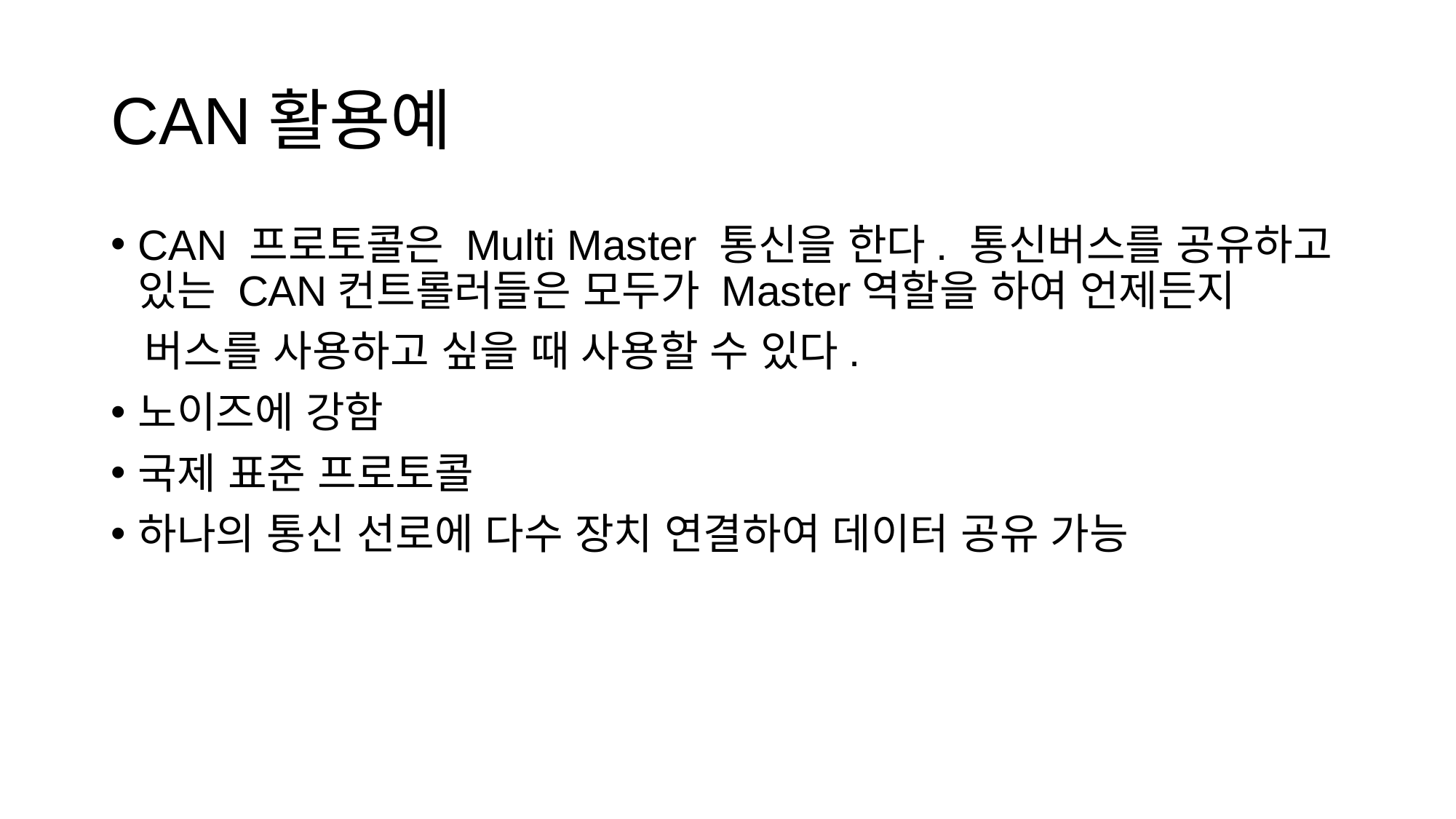

# CAN활용예
CAN 프로토콜은 Multi Master 통신을 한다. 통신버스를 공유하고 있는 CAN컨트롤러들은 모두가 Master역할을 하여 언제든지
  버스를 사용하고 싶을 때 사용할 수 있다.
노이즈에 강함
국제 표준 프로토콜
하나의 통신 선로에 다수 장치 연결하여 데이터 공유 가능